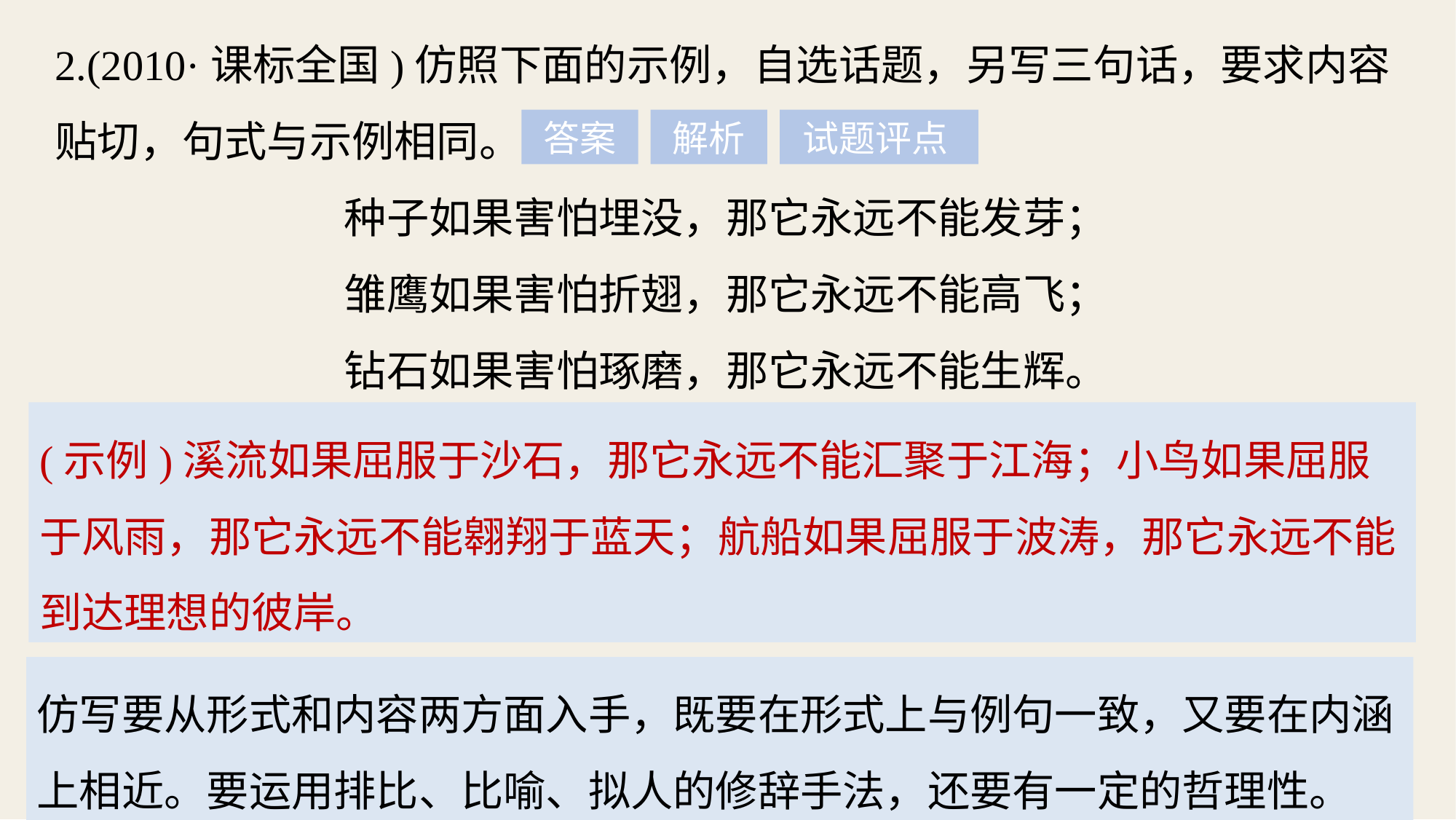

2.(2010·课标全国)仿照下面的示例，自选话题，另写三句话，要求内容贴切，句式与示例相同。
种子如果害怕埋没，那它永远不能发芽；
雏鹰如果害怕折翅，那它永远不能高飞；
钻石如果害怕琢磨，那它永远不能生辉。
答案
解析
试题评点
(示例)溪流如果屈服于沙石，那它永远不能汇聚于江海；小鸟如果屈服于风雨，那它永远不能翱翔于蓝天；航船如果屈服于波涛，那它永远不能到达理想的彼岸。
仿写要从形式和内容两方面入手，既要在形式上与例句一致，又要在内涵上相近。要运用排比、比喻、拟人的修辞手法，还要有一定的哲理性。